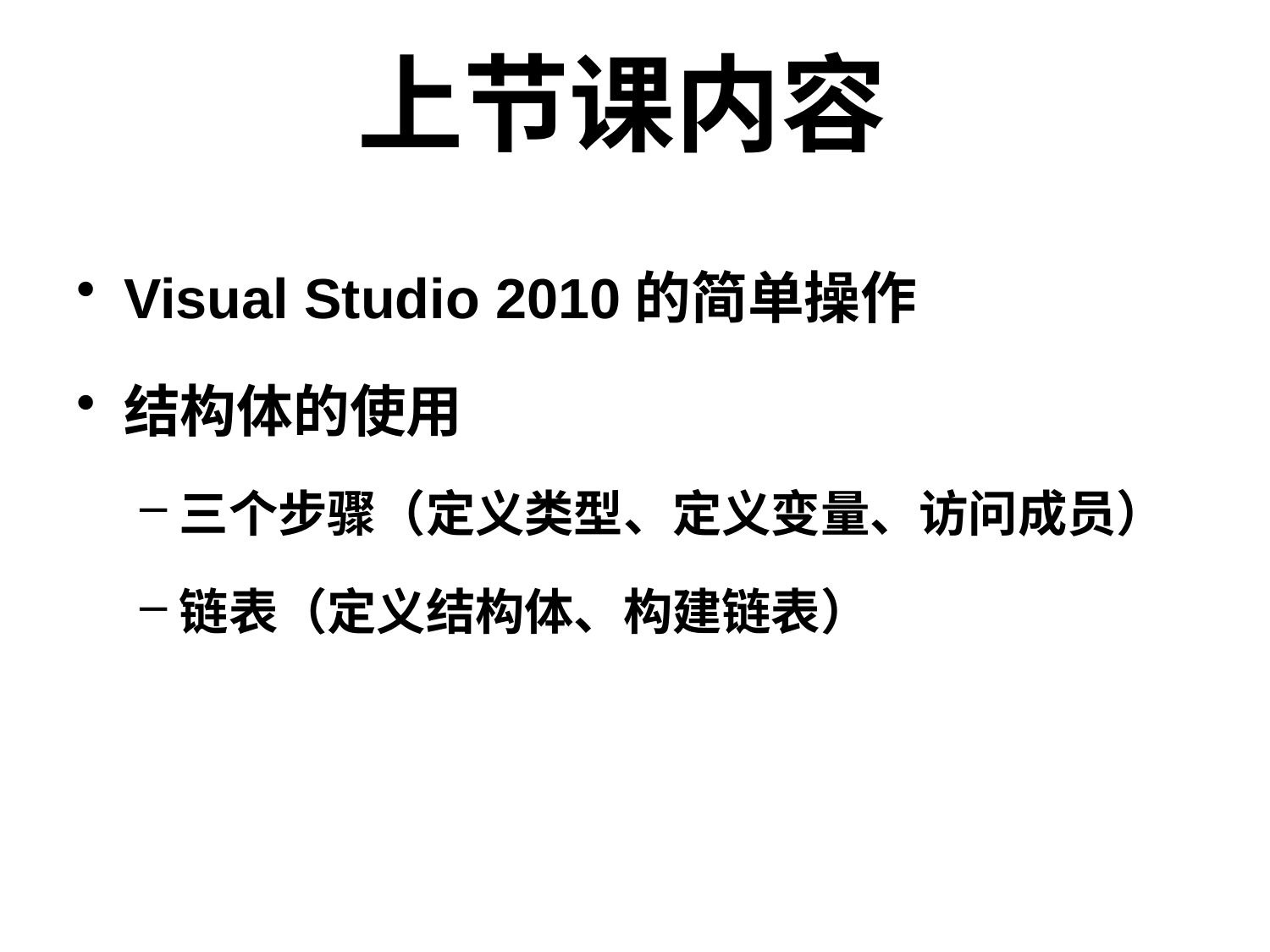

上节课内容
Visual Studio 2010的简单操作
结构体的使用
三个步骤（定义类型、定义变量、访问成员）
链表（定义结构体、构建链表）